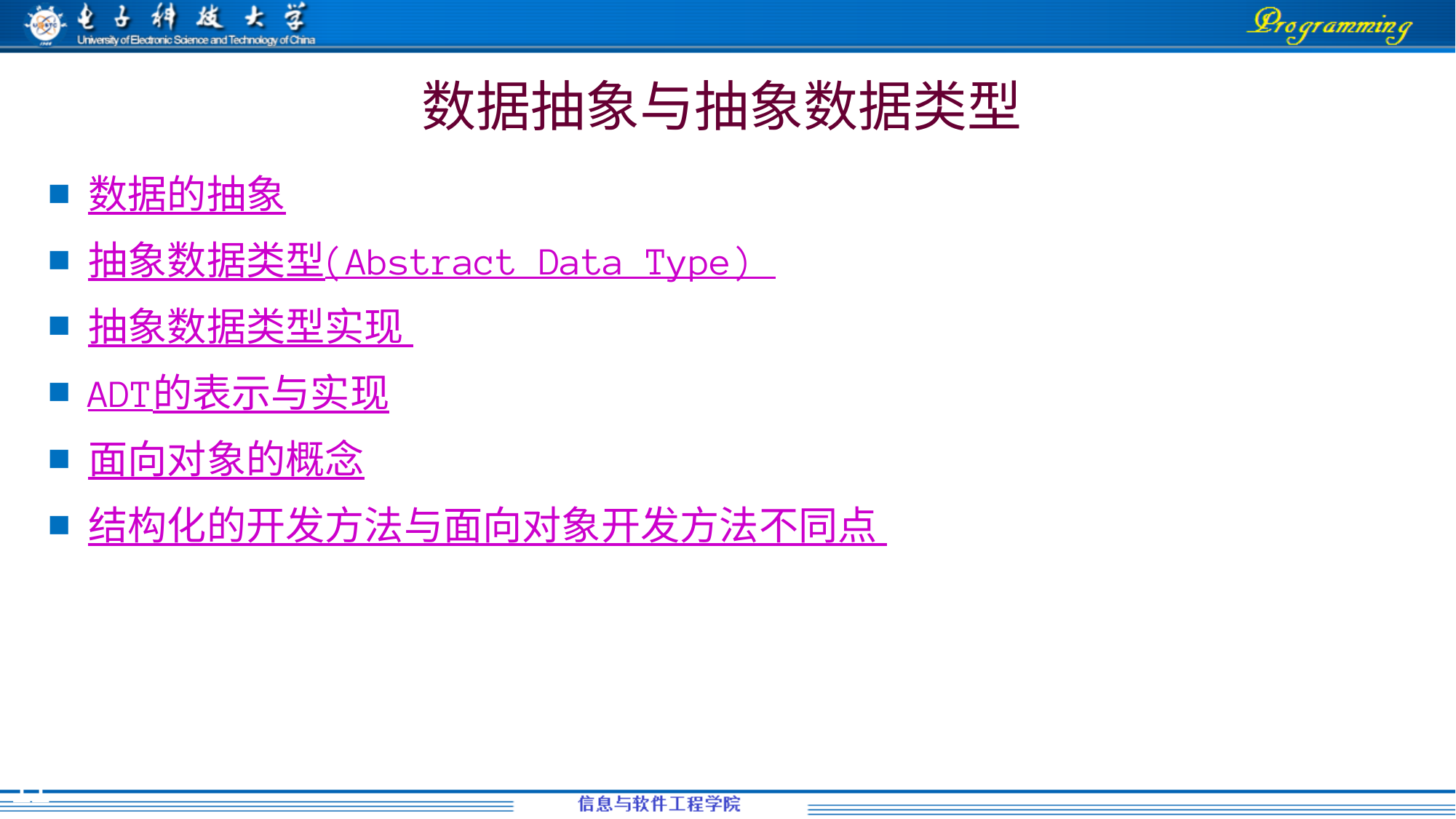

# 数据抽象与抽象数据类型
数据的抽象
抽象数据类型(Abstract Data Type)
抽象数据类型实现
ADT的表示与实现
面向对象的概念
结构化的开发方法与面向对象开发方法不同点
11